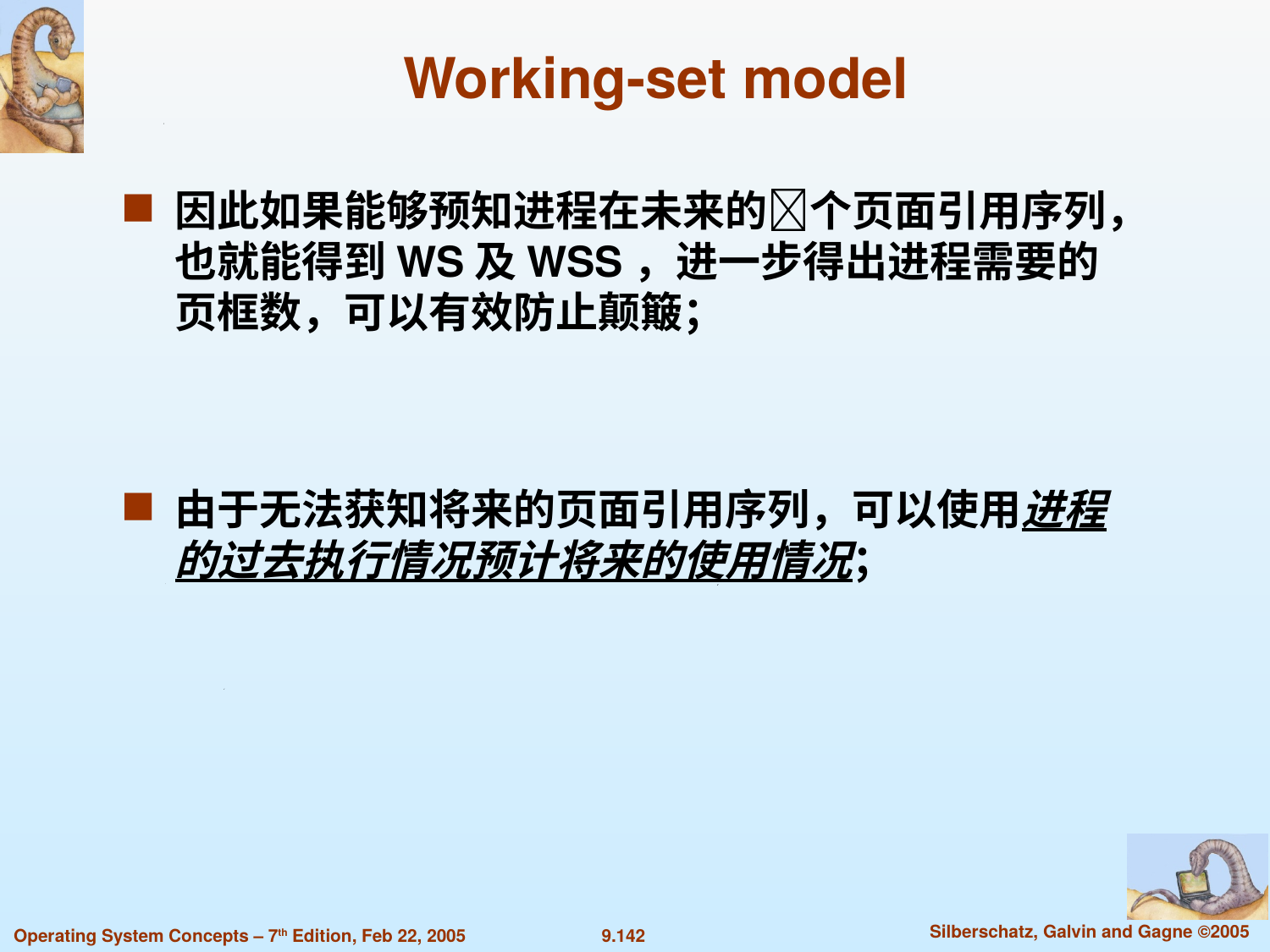

Working-set model
因此如果能够预知进程在未来的Δ个页面引用序列，也就能得到WS及WSS，进一步得出进程需要的页框数，可以有效防止颠簸；

由于无法获知将来的页面引用序列，可以使用进程的过去执行情况预计将来的使用情况；